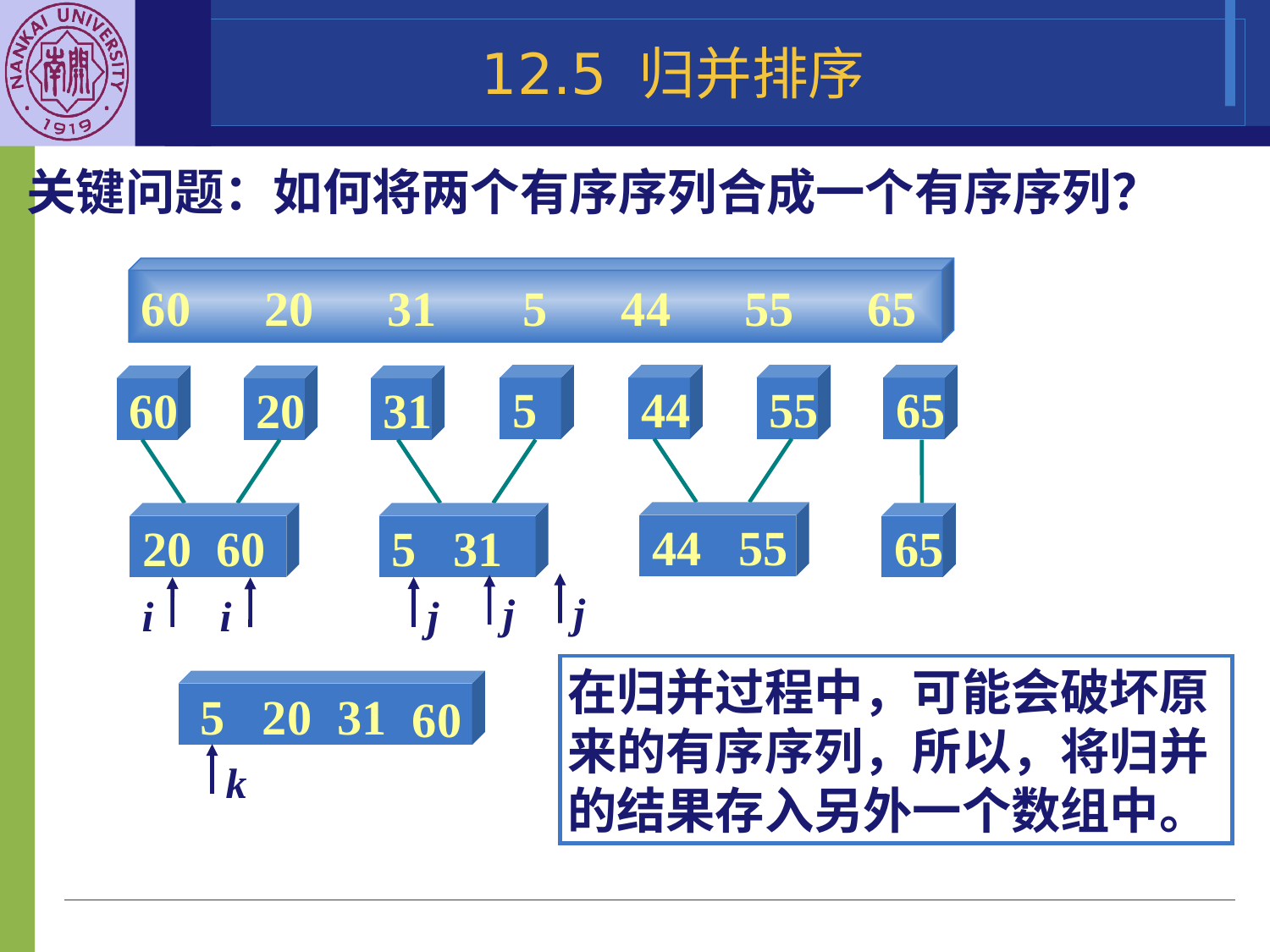

# 12.5 归并排序
关键问题：如何将两个有序序列合成一个有序序列？
60      20      31       5      44      55      65
5
44
55
65
60
20
31

44   55

20  60

5   31

65

j

j

i

j

i
在归并过程中，可能会破坏原来的有序序列，所以，将归并的结果存入另外一个数组中。

5
20
31
60

k